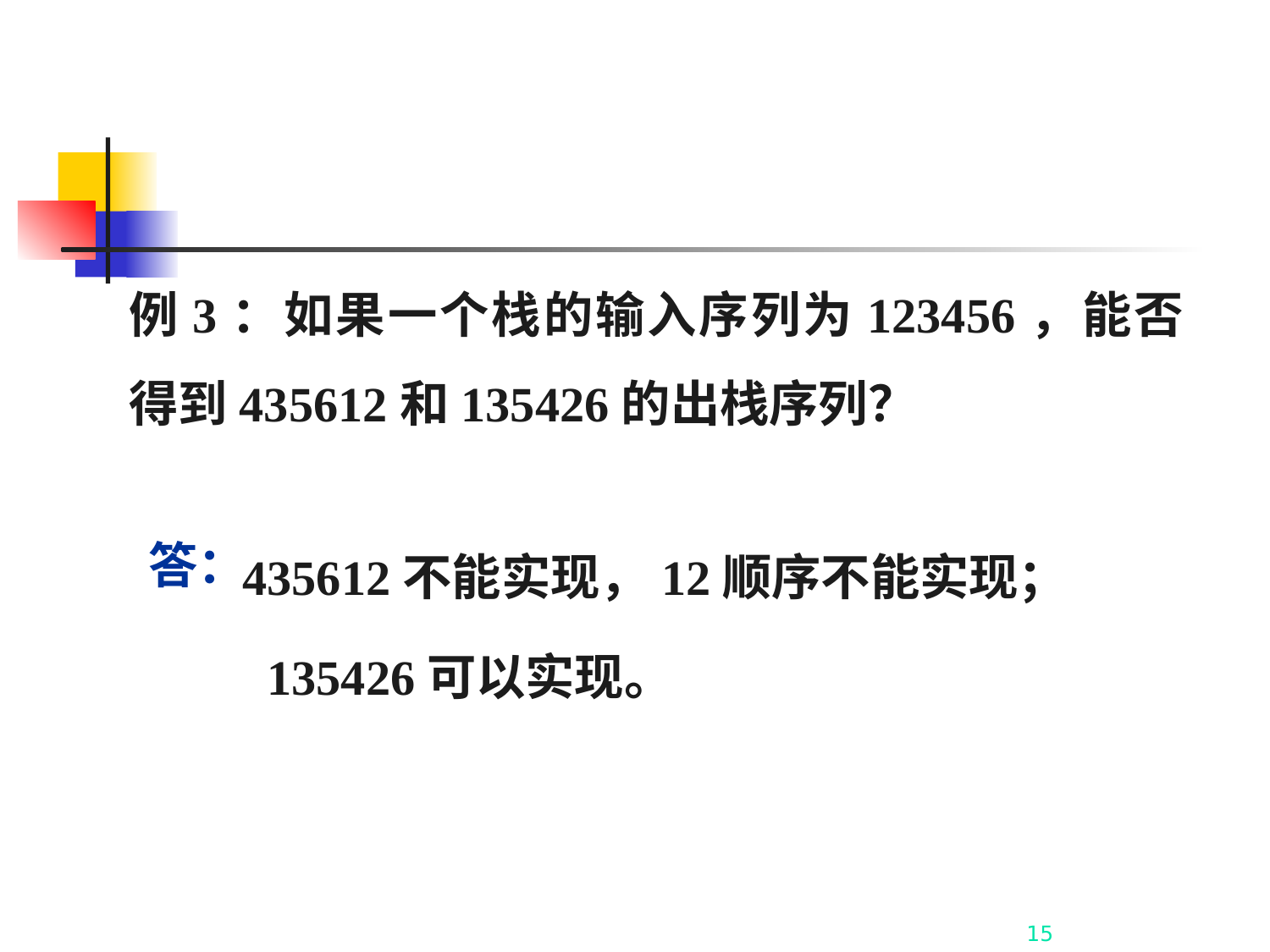

例3：如果一个栈的输入序列为123456，能否得到435612和135426的出栈序列？
     435612不能实现，12顺序不能实现；
         135426可以实现。
答：
15